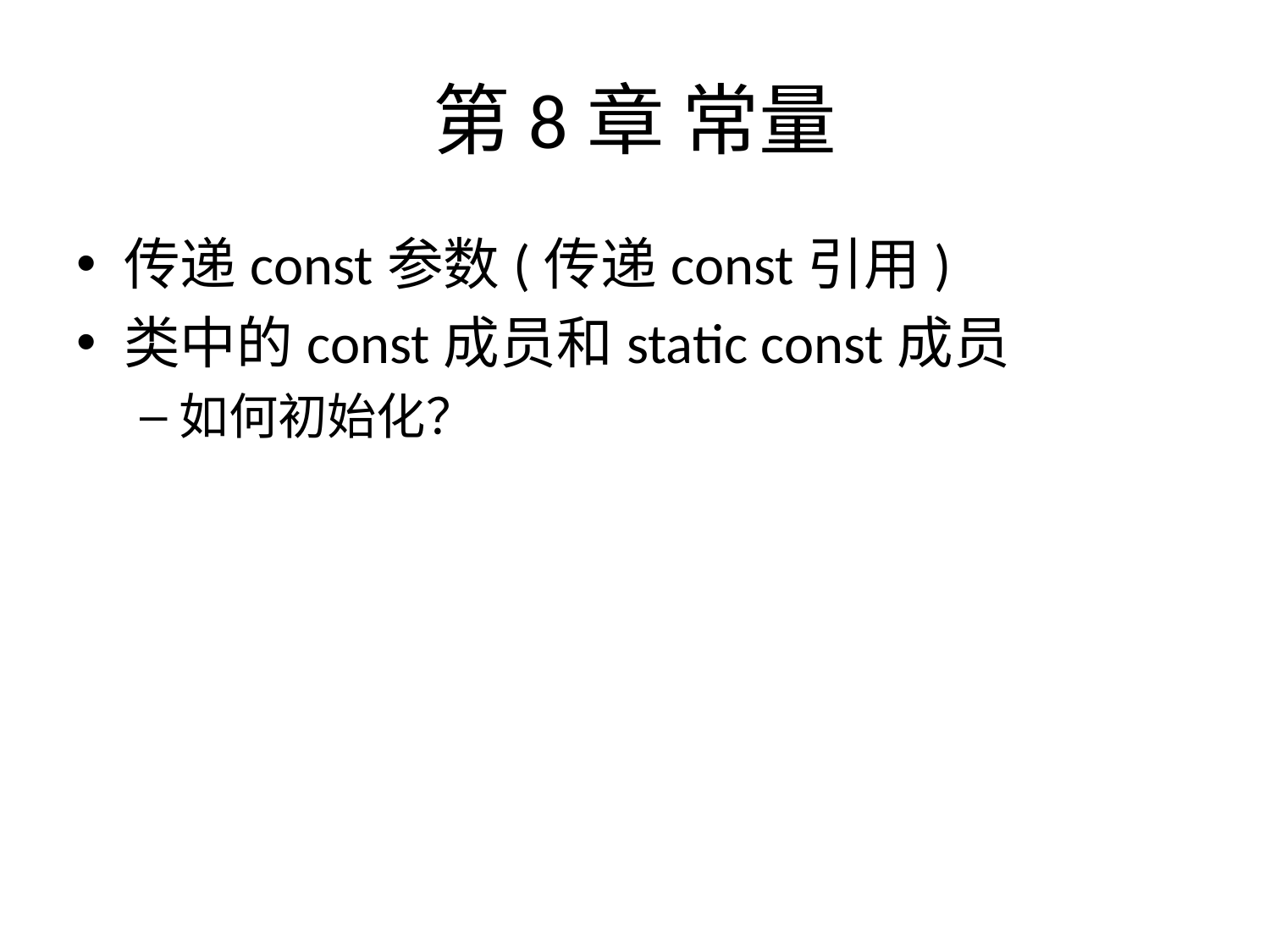

# 第8章 常量
传递const参数(传递const引用)
类中的const成员和static const成员
如何初始化？